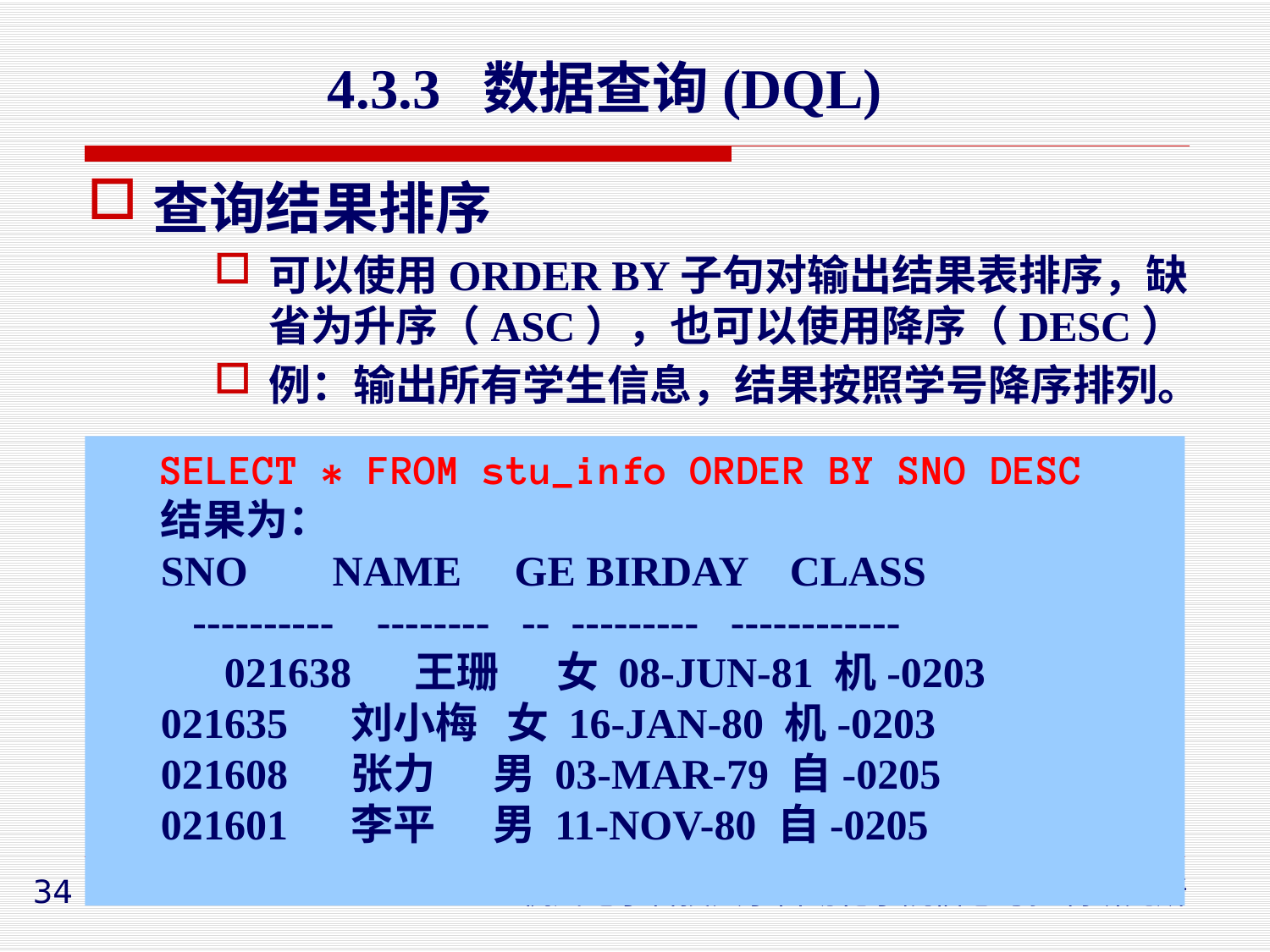

4.3.3  数据查询(DQL)
查询结果排序
可以使用ORDER BY子句对输出结果表排序，缺省为升序（ASC），也可以使用降序（DESC）
例：输出所有学生信息，结果按照学号降序排列。

SELECT * FROM stu_info ORDER BY SNO DESC
结果为：
SNO        NAME     GE BIRDAY    CLASS
   ----------    --------   --  ---------   ------------
      021638     王珊      女 08-JUN-81 机-0203
021635     刘小梅   女 16-JAN-80 机-0203
021608     张力      男 03-MAR-79 自-0205
021601     李平      男 11-NOV-80 自-0205